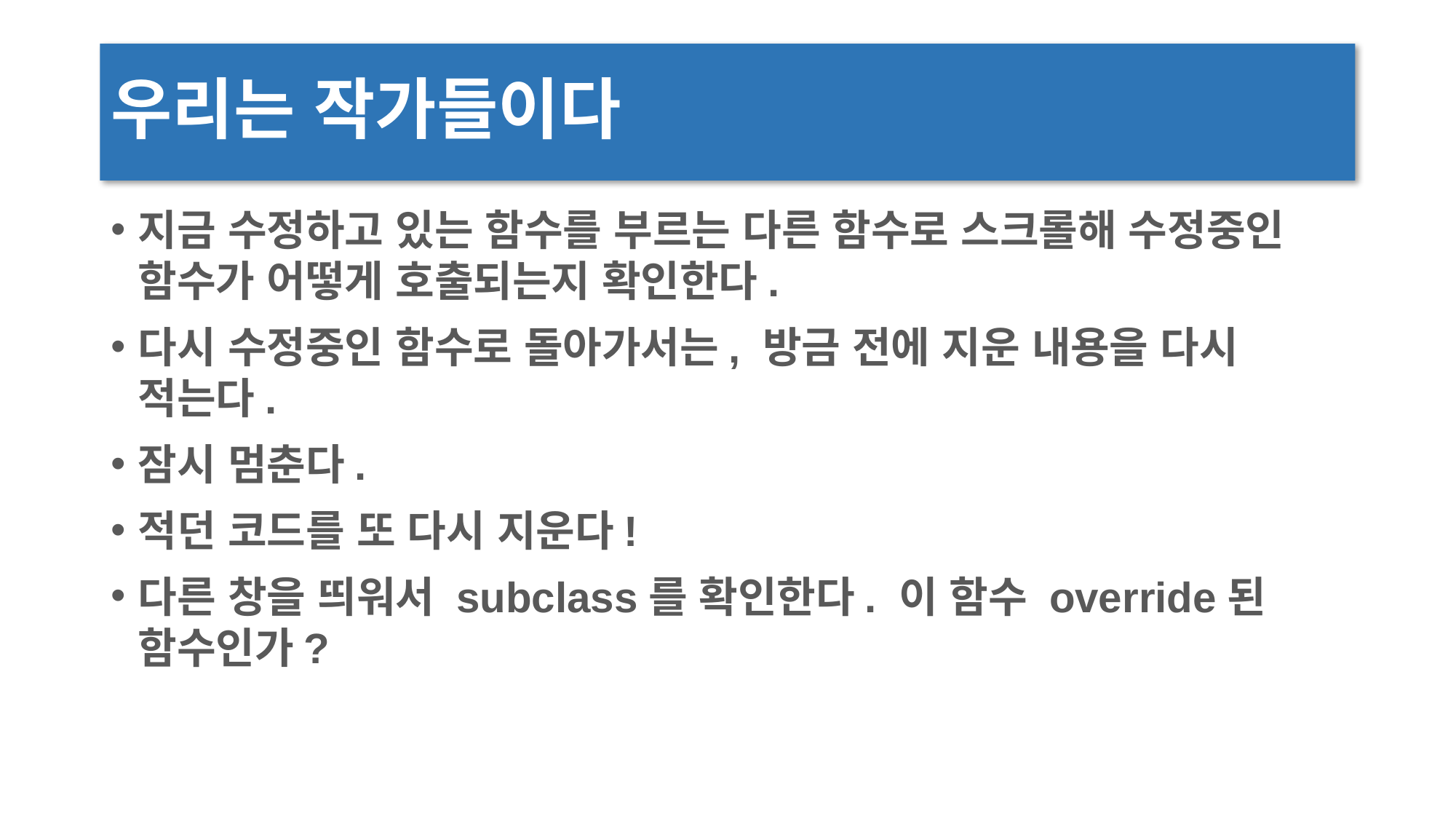

# 우리는 작가들이다
지금 수정하고 있는 함수를 부르는 다른 함수로 스크롤해 수정중인 함수가 어떻게 호출되는지 확인한다.
다시 수정중인 함수로 돌아가서는, 방금 전에 지운 내용을 다시 적는다.
잠시 멈춘다.
적던 코드를 또 다시 지운다!
다른 창을 띄워서 subclass를 확인한다. 이 함수 override된 함수인가?